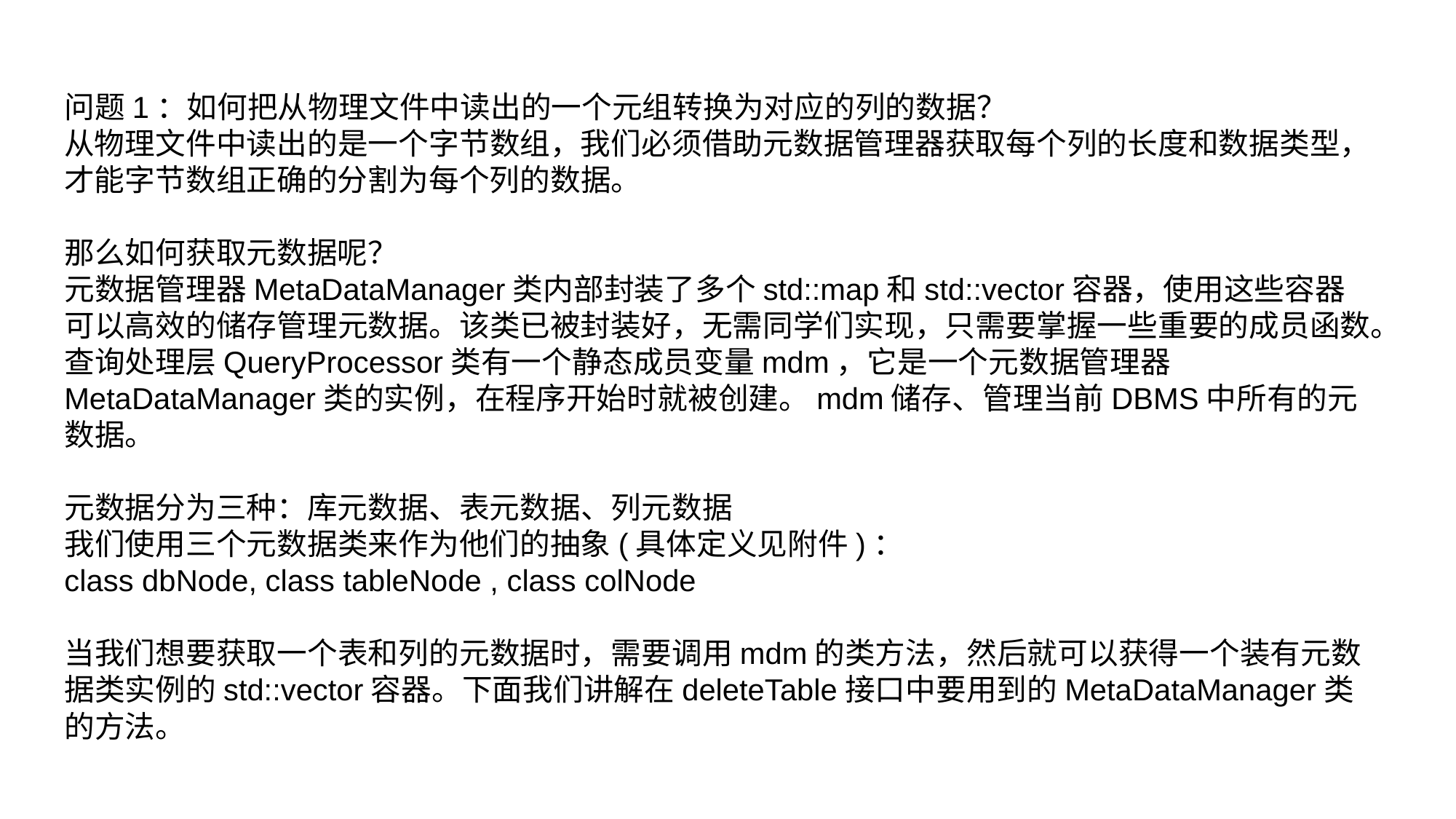

问题1：如何把从物理文件中读出的一个元组转换为对应的列的数据？
从物理文件中读出的是一个字节数组，我们必须借助元数据管理器获取每个列的长度和数据类型，才能字节数组正确的分割为每个列的数据。

那么如何获取元数据呢？
元数据管理器MetaDataManager类内部封装了多个std::map和std::vector容器，使用这些容器可以高效的储存管理元数据。该类已被封装好，无需同学们实现，只需要掌握一些重要的成员函数。
查询处理层QueryProcessor类有一个静态成员变量mdm，它是一个元数据管理器MetaDataManager类的实例，在程序开始时就被创建。mdm储存、管理当前DBMS中所有的元数据。

元数据分为三种：库元数据、表元数据、列元数据
我们使用三个元数据类来作为他们的抽象(具体定义见附件)：
class dbNode, class tableNode , class colNode

当我们想要获取一个表和列的元数据时，需要调用mdm的类方法，然后就可以获得一个装有元数据类实例的std::vector容器。下面我们讲解在deleteTable接口中要用到的MetaDataManager类的方法。